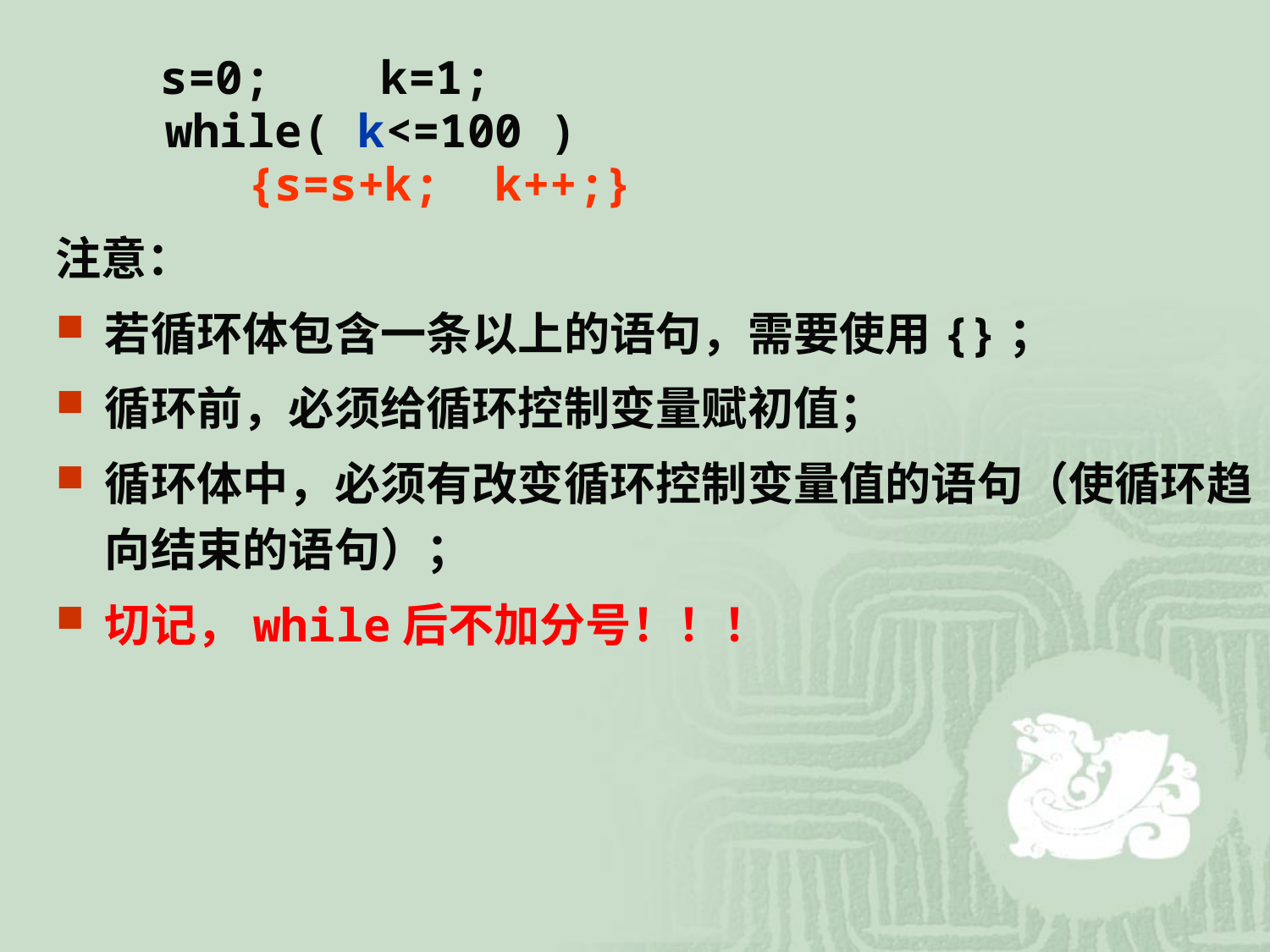

s=0;    k=1;
    while( k<=100 )
       {s=s+k;  k++;}
注意：
若循环体包含一条以上的语句，需要使用{}；
循环前，必须给循环控制变量赋初值；
循环体中，必须有改变循环控制变量值的语句（使循环趋向结束的语句）；
切记，while后不加分号！！！